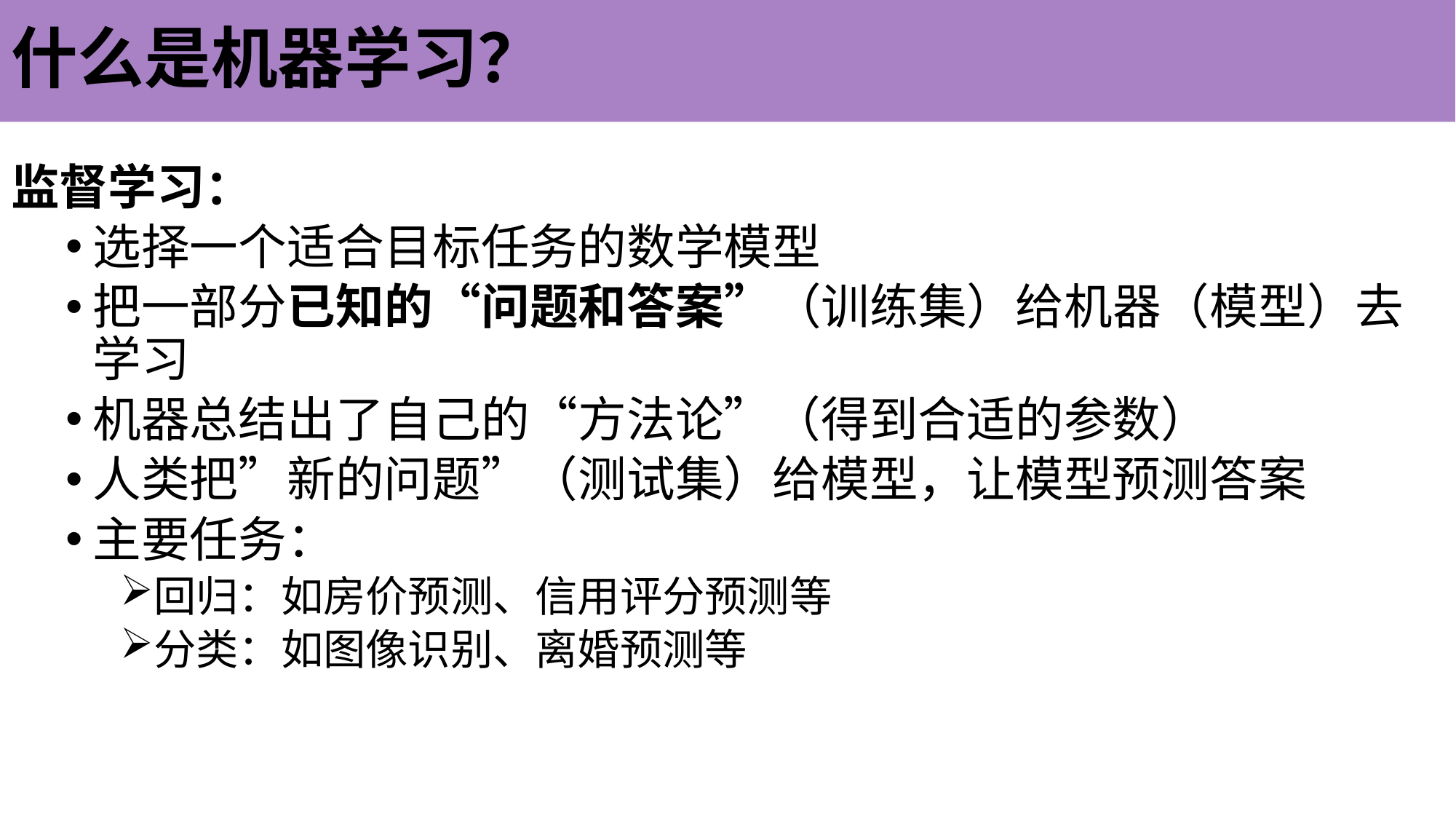

# 什么是机器学习？
监督学习：
选择一个适合目标任务的数学模型
把一部分已知的“问题和答案”（训练集）给机器（模型）去学习
机器总结出了自己的“方法论”（得到合适的参数）
人类把”新的问题”（测试集）给模型，让模型预测答案
主要任务：
回归：如房价预测、信用评分预测等
分类：如图像识别、离婚预测等